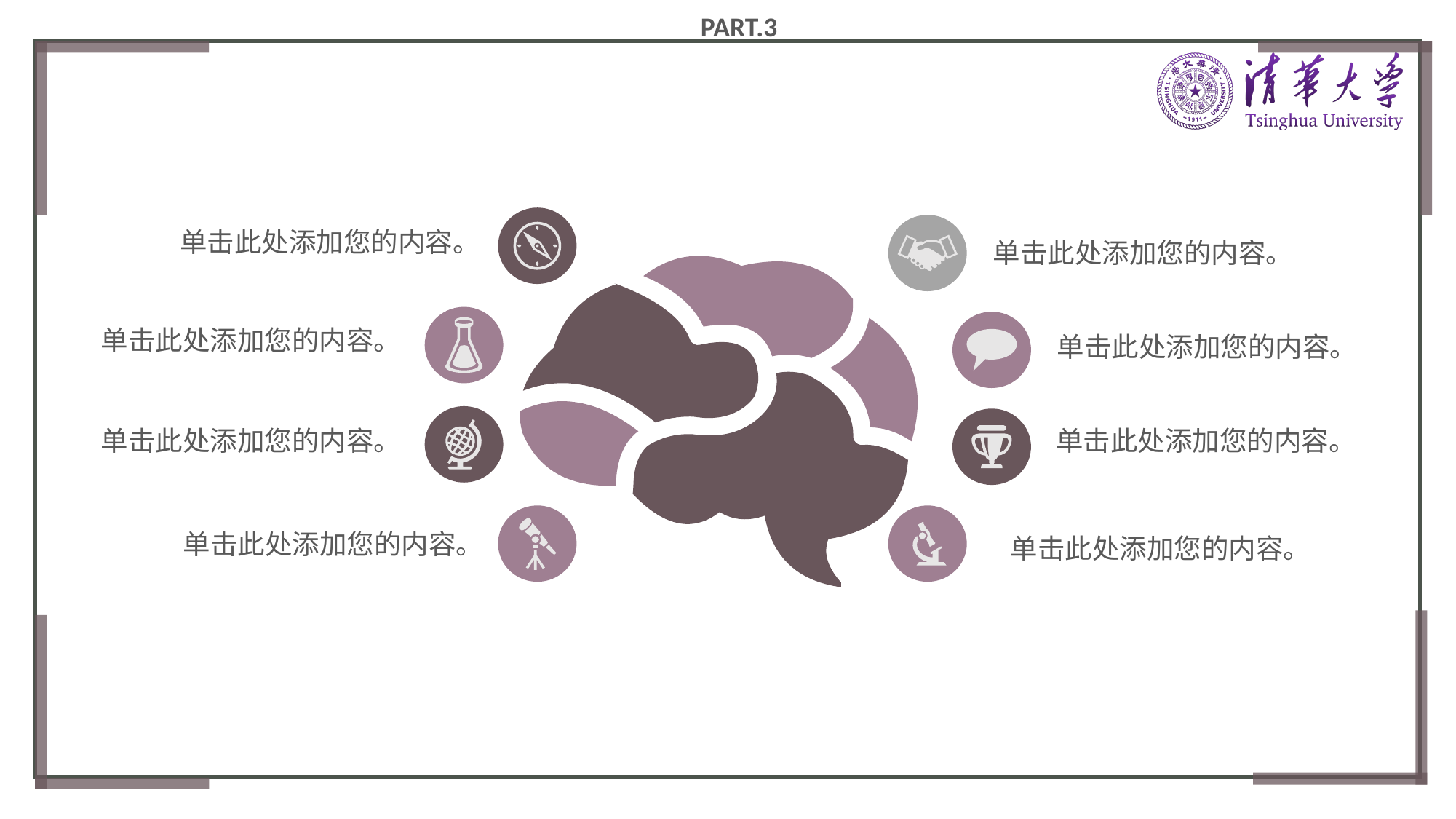

PART.3

单击此处添加您的内容。

单击此处添加您的内容。

单击此处添加您的内容。

单击此处添加您的内容。

单击此处添加您的内容。
单击此处添加您的内容。

单击此处添加您的内容。
单击此处添加您的内容。